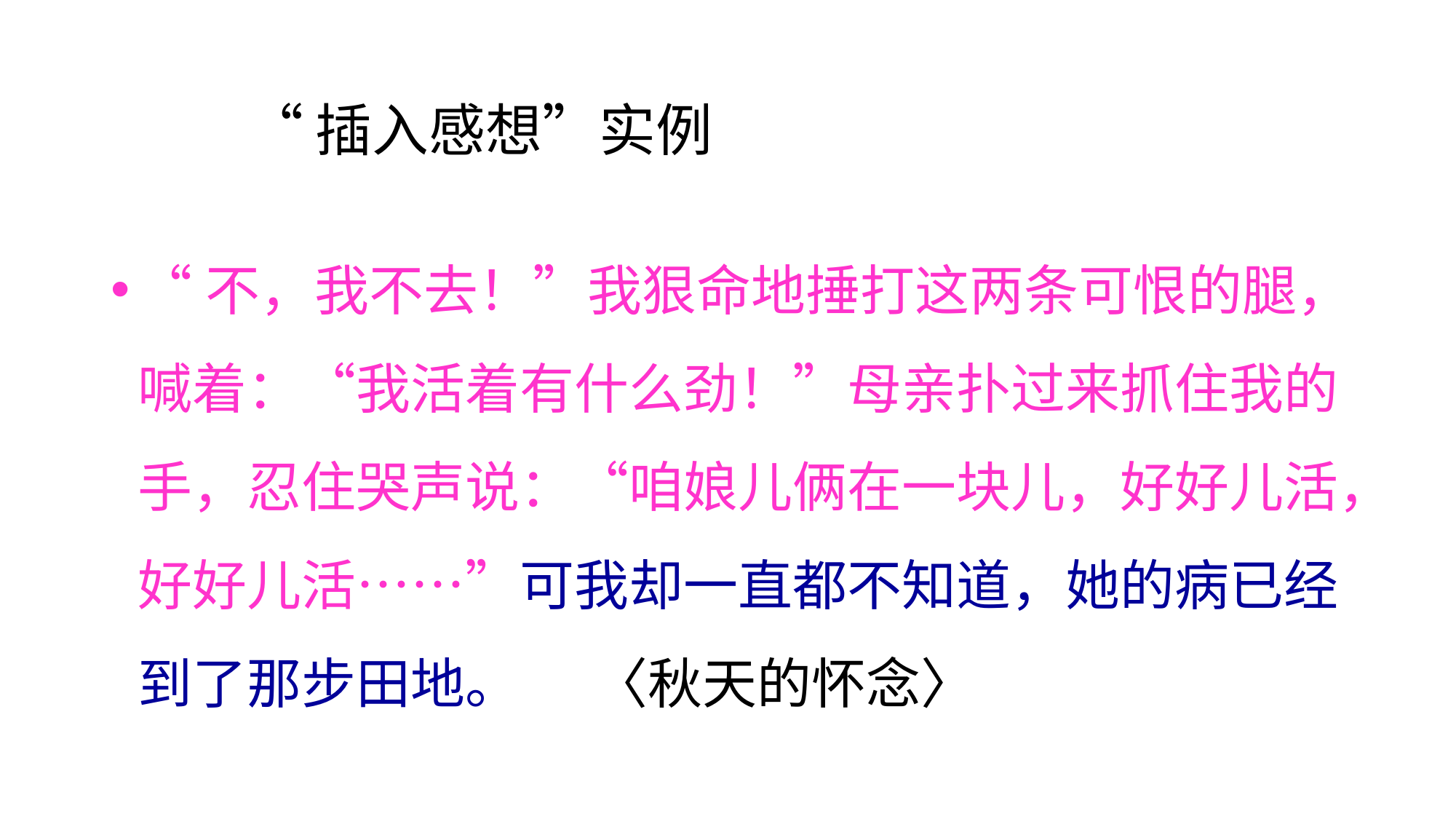

# “插入感想”实例
“不，我不去！”我狠命地捶打这两条可恨的腿，喊着：“我活着有什么劲！”母亲扑过来抓住我的手，忍住哭声说：“咱娘儿俩在一块儿，好好儿活，好好儿活……”可我却一直都不知道，她的病已经到了那步田地。      〈秋天的怀念〉